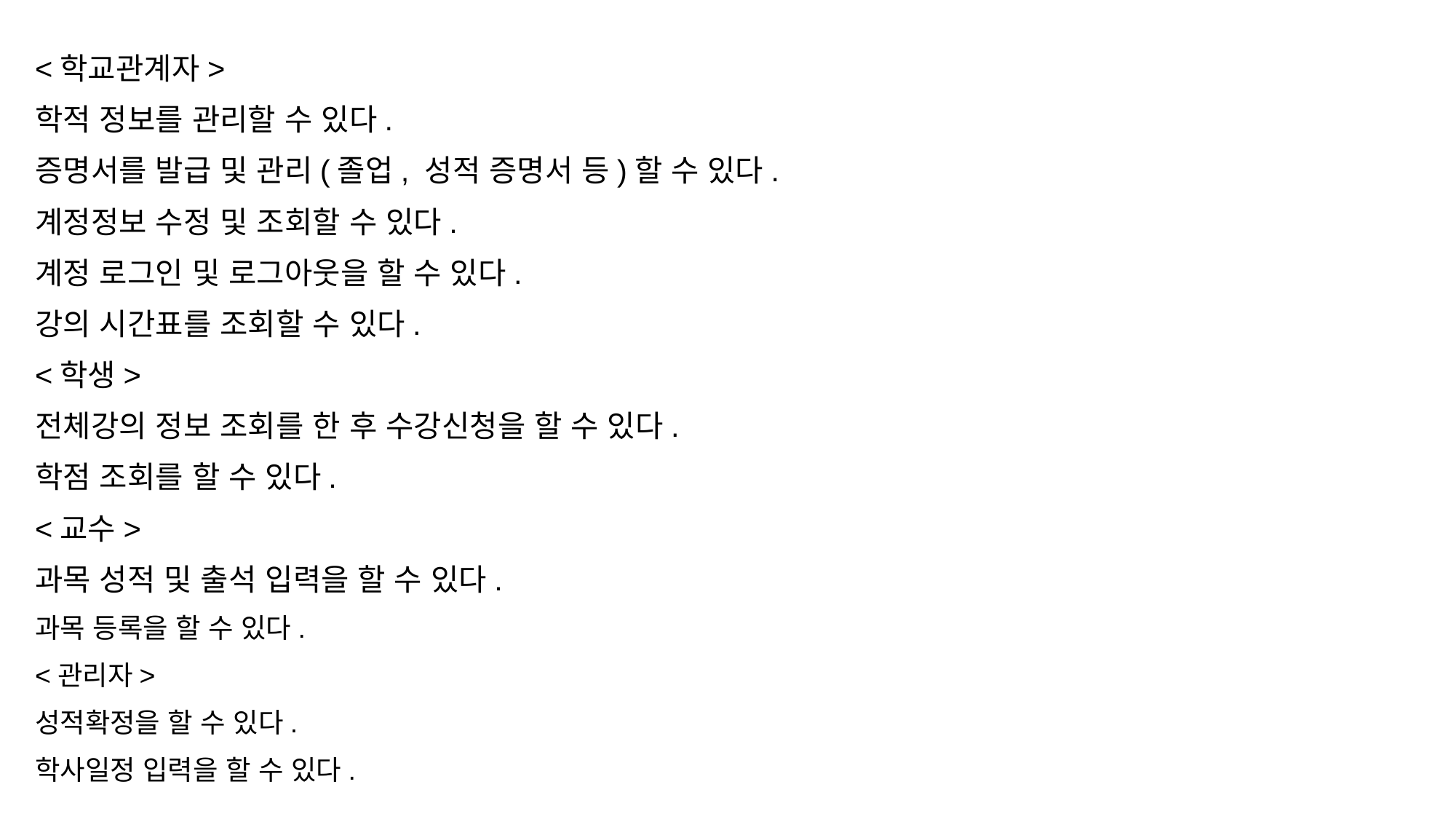

<학교관계자>
학적 정보를 관리할 수 있다.
증명서를 발급 및 관리(졸업, 성적 증명서 등)할 수 있다.
계정정보 수정 및 조회할 수 있다.
계정 로그인 및 로그아웃을 할 수 있다.
강의 시간표를 조회할 수 있다.
<학생>
전체강의 정보 조회를 한 후 수강신청을 할 수 있다.
학점 조회를 할 수 있다.
<교수>
과목 성적 및 출석 입력을 할 수 있다.
과목 등록을 할 수 있다.
<관리자>
성적확정을 할 수 있다.
학사일정 입력을 할 수 있다.